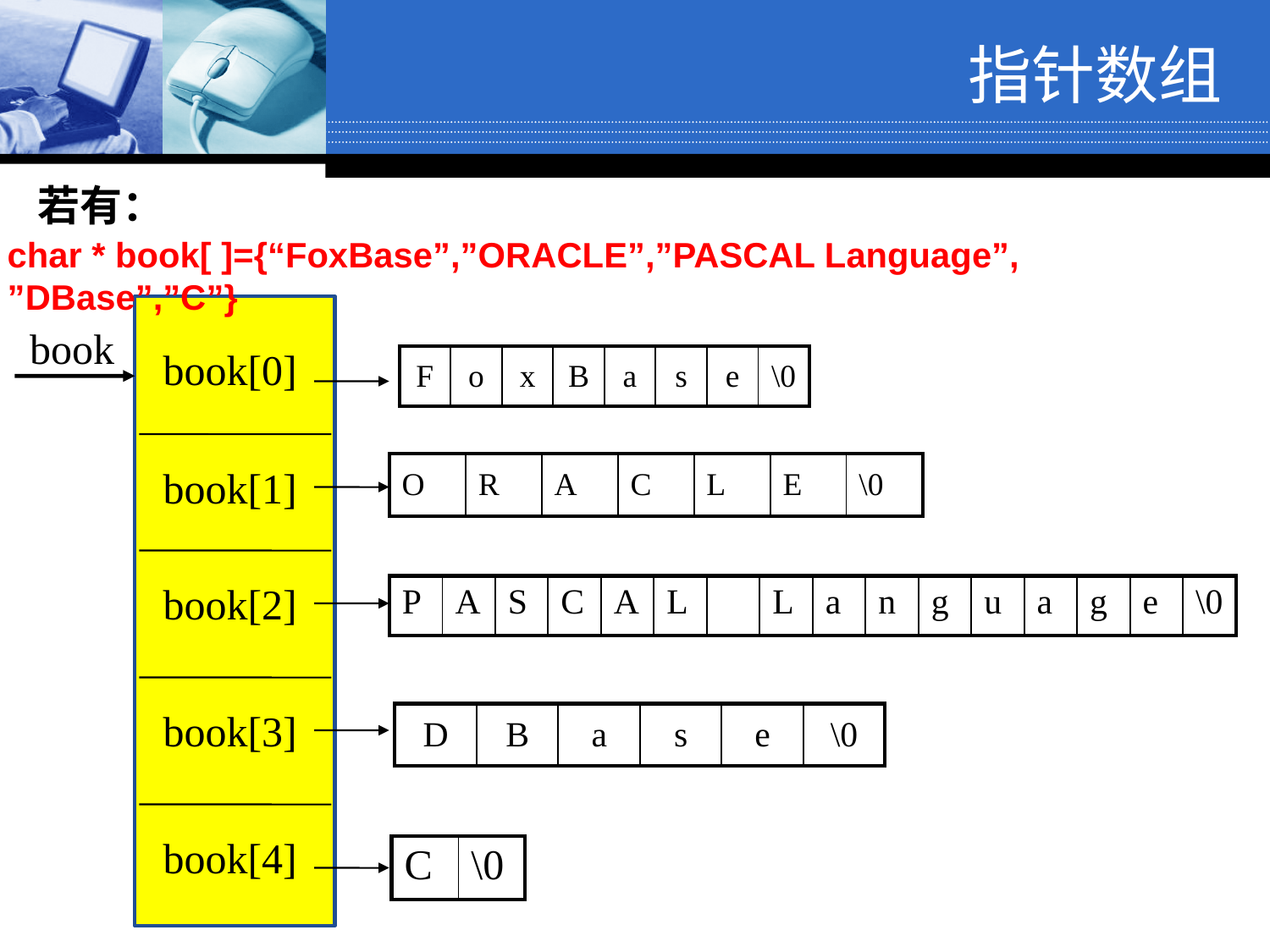

指针数组
若有：
char * book[ ]={“FoxBase”,”ORACLE”,”PASCAL Language”, ”DBase”,”C”}
    book[0]

    book
| F | o | x | B | a | s | e | \0 |
| --- | --- | --- | --- | --- | --- | --- | --- |

    book[1]

| O | R | A | C | L | E | \0 |
| --- | --- | --- | --- | --- | --- | --- |

    book[2]

| P | A | S | C | A | L |  | L | a | n | g | u | a | g | e | \0 |
| --- | --- | --- | --- | --- | --- | --- | --- | --- | --- | --- | --- | --- | --- | --- | --- |

    book[3]

| D | B | a | s | e | \0 |
| --- | --- | --- | --- | --- | --- |

    book[4]

| C | \0 |
| --- | --- |